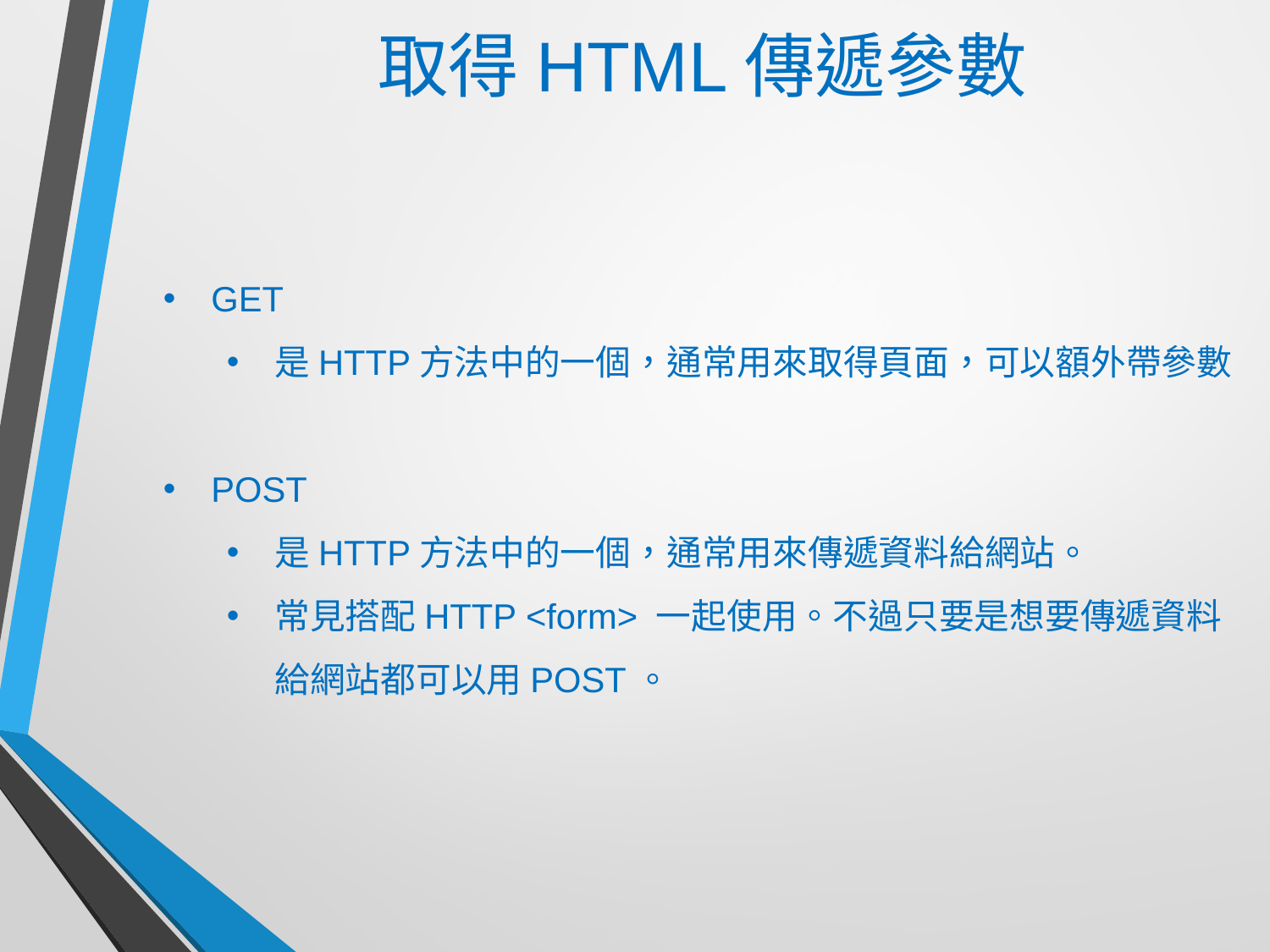

# 取得HTML傳遞參數
GET
是HTTP方法中的一個，通常用來取得頁面，可以額外帶參數

POST
是HTTP方法中的一個，通常用來傳遞資料給網站。
常見搭配HTTP <form> 一起使用。不過只要是想要傳遞資料給網站都可以用POST。